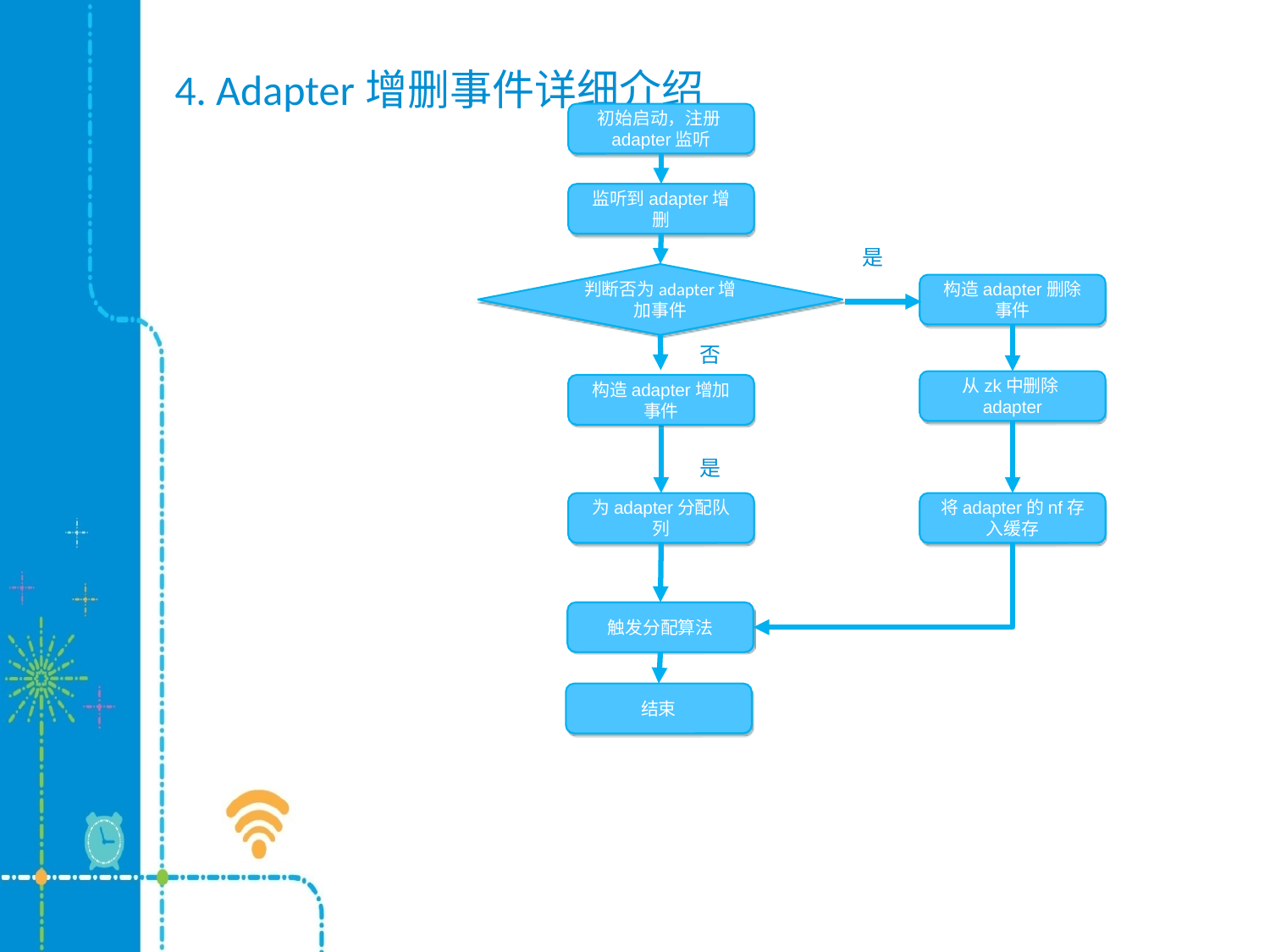

# 4. Adapter增删事件详细介绍
初始启动，注册adapter监听
监听到adapter增删
是
判断否为adapter增加事件
构造adapter删除事件

否
从zk中删除adapter
构造adapter增加事件
是
为adapter分配队列
将adapter的nf存入缓存
触发分配算法
结束